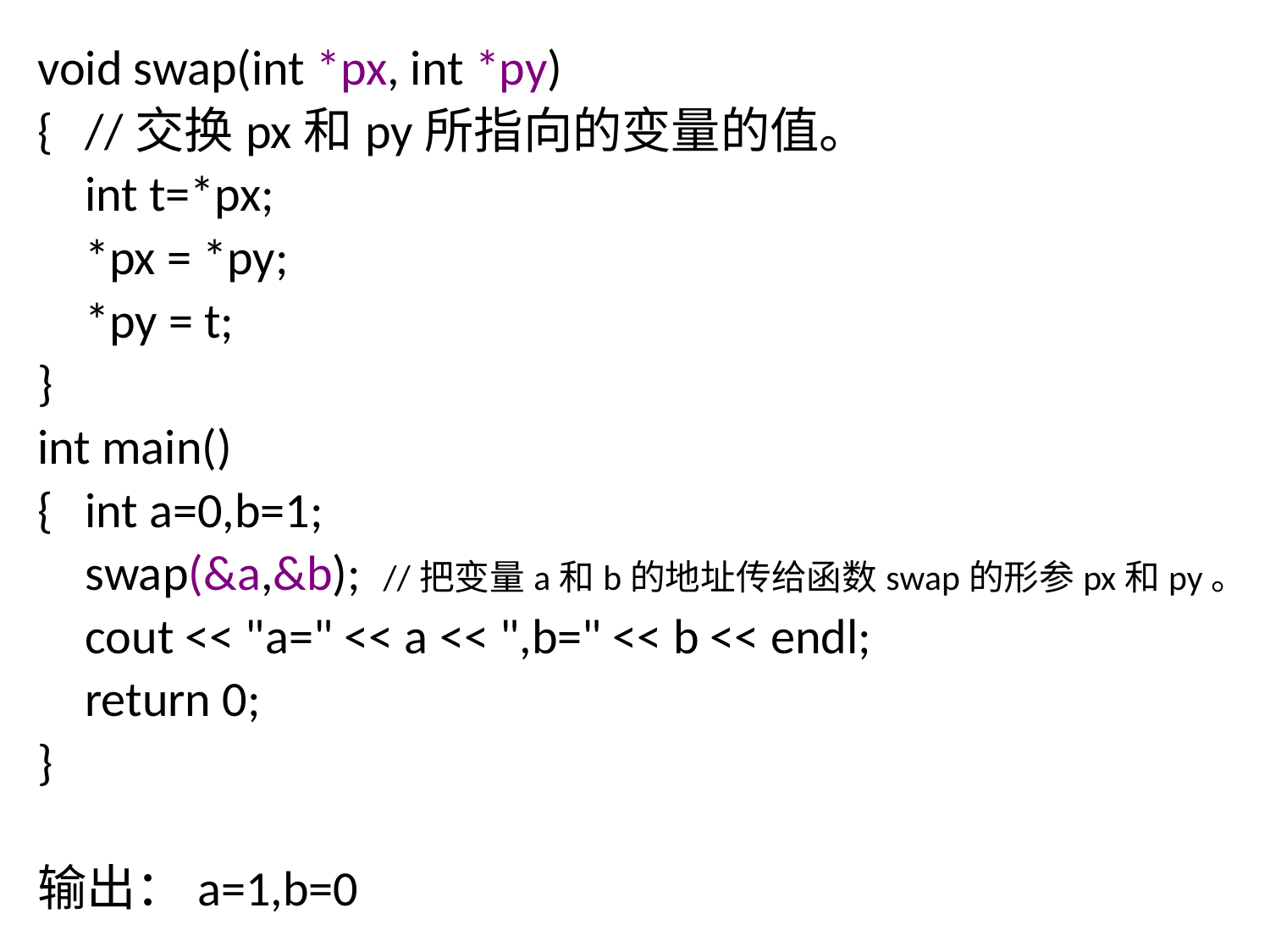

void swap(int *px, int *py)
{	//交换px和py所指向的变量的值。
	int t=*px;
	*px = *py;
	*py = t;
}
int main()
{	int a=0,b=1;
	swap(&a,&b);  //把变量a和b的地址传给函数swap的形参px和py。
	cout << "a=" << a << ",b=" << b << endl;
	return 0;
}

输出：a=1,b=0